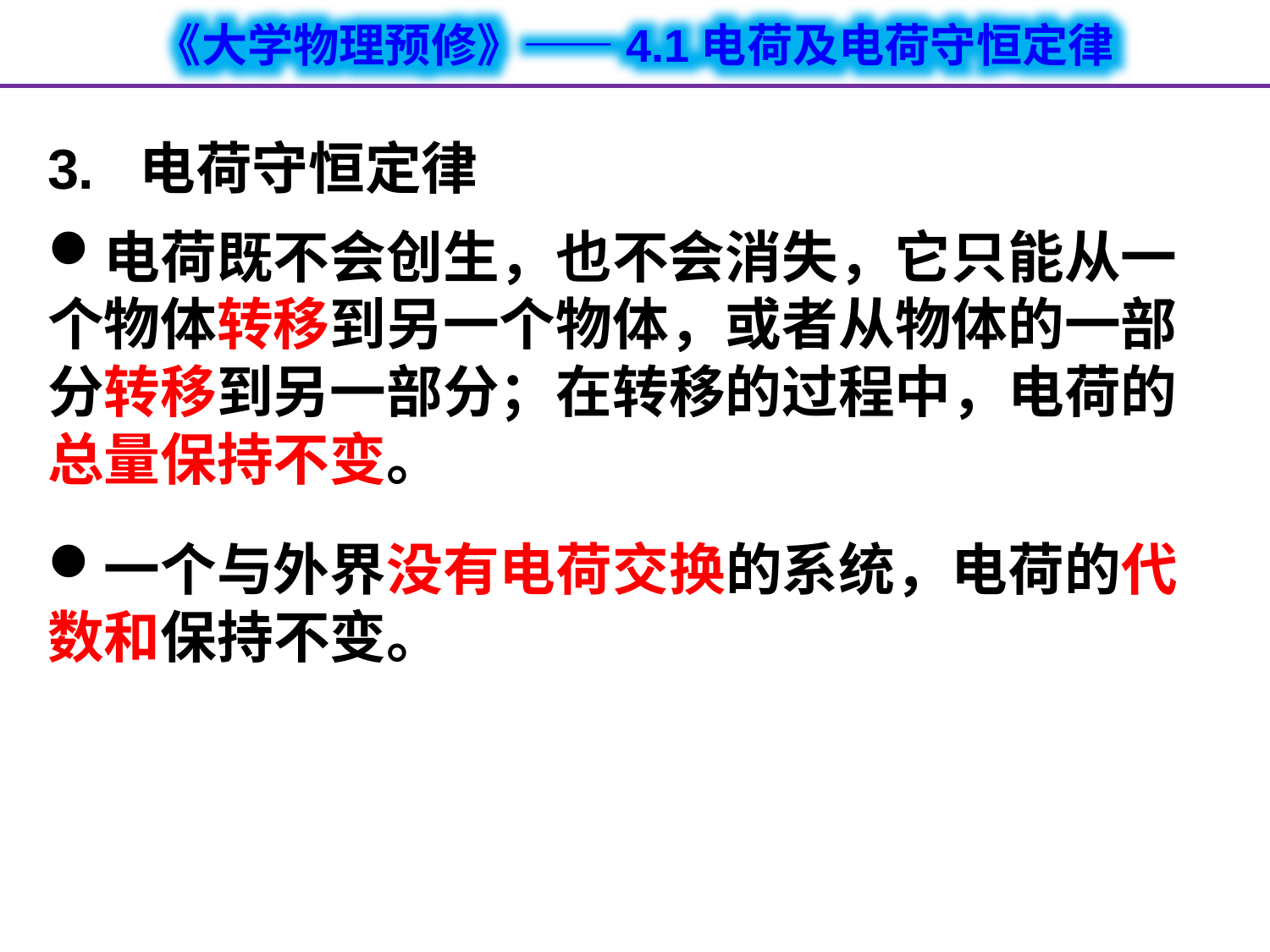

3.  电荷守恒定律
电荷既不会创生，也不会消失，它只能从一个物体转移到另一个物体，或者从物体的一部分转移到另一部分；在转移的过程中，电荷的总量保持不变。
一个与外界没有电荷交换的系统，电荷的代数和保持不变。
这些起电方式使物体（系）的电荷增加了吗？